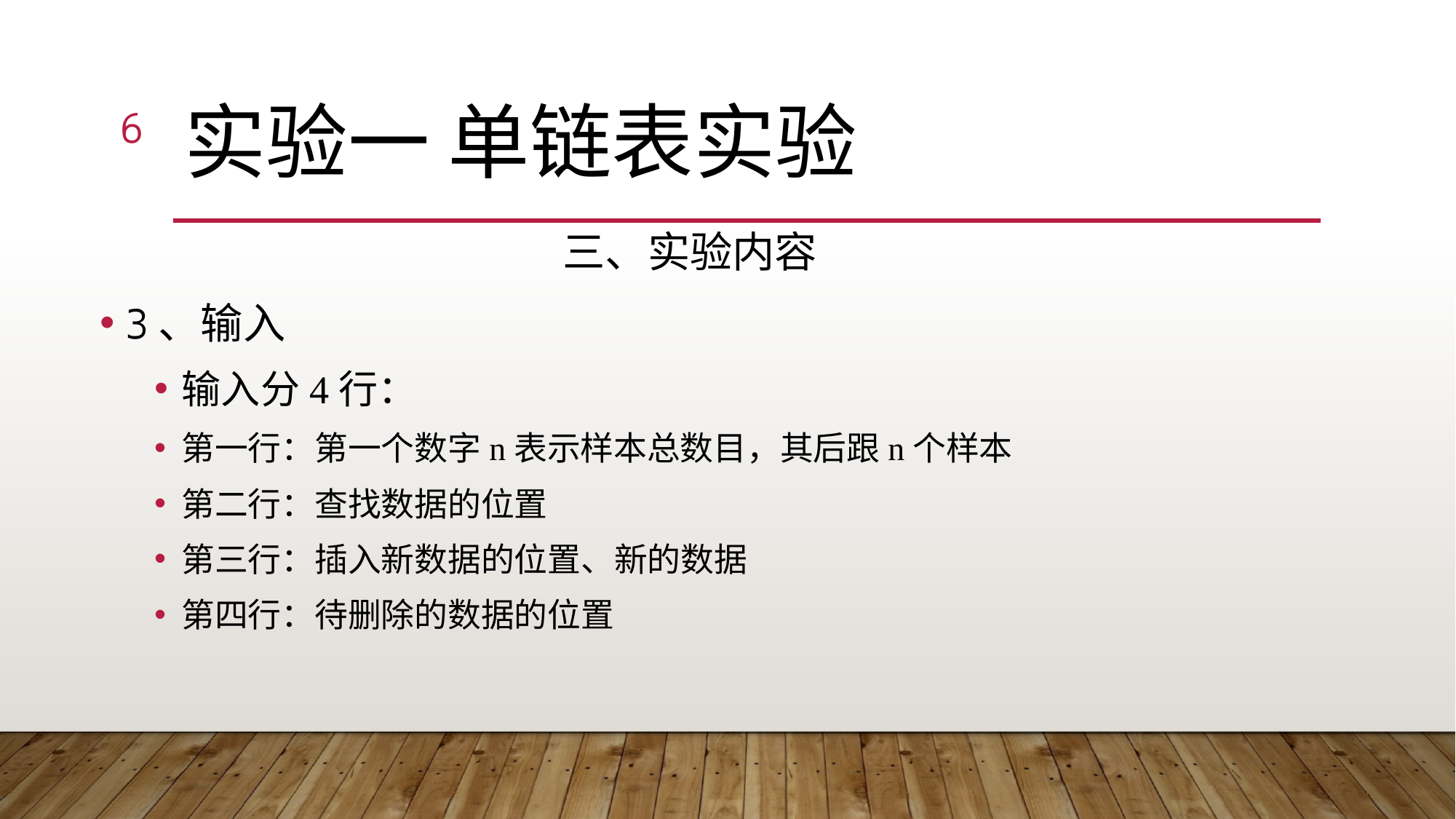

6
# 实验一 单链表实验
三、实验内容
3、输入
输入分4行：
第一行：第一个数字n表示样本总数目，其后跟n个样本
第二行：查找数据的位置
第三行：插入新数据的位置、新的数据
第四行：待删除的数据的位置